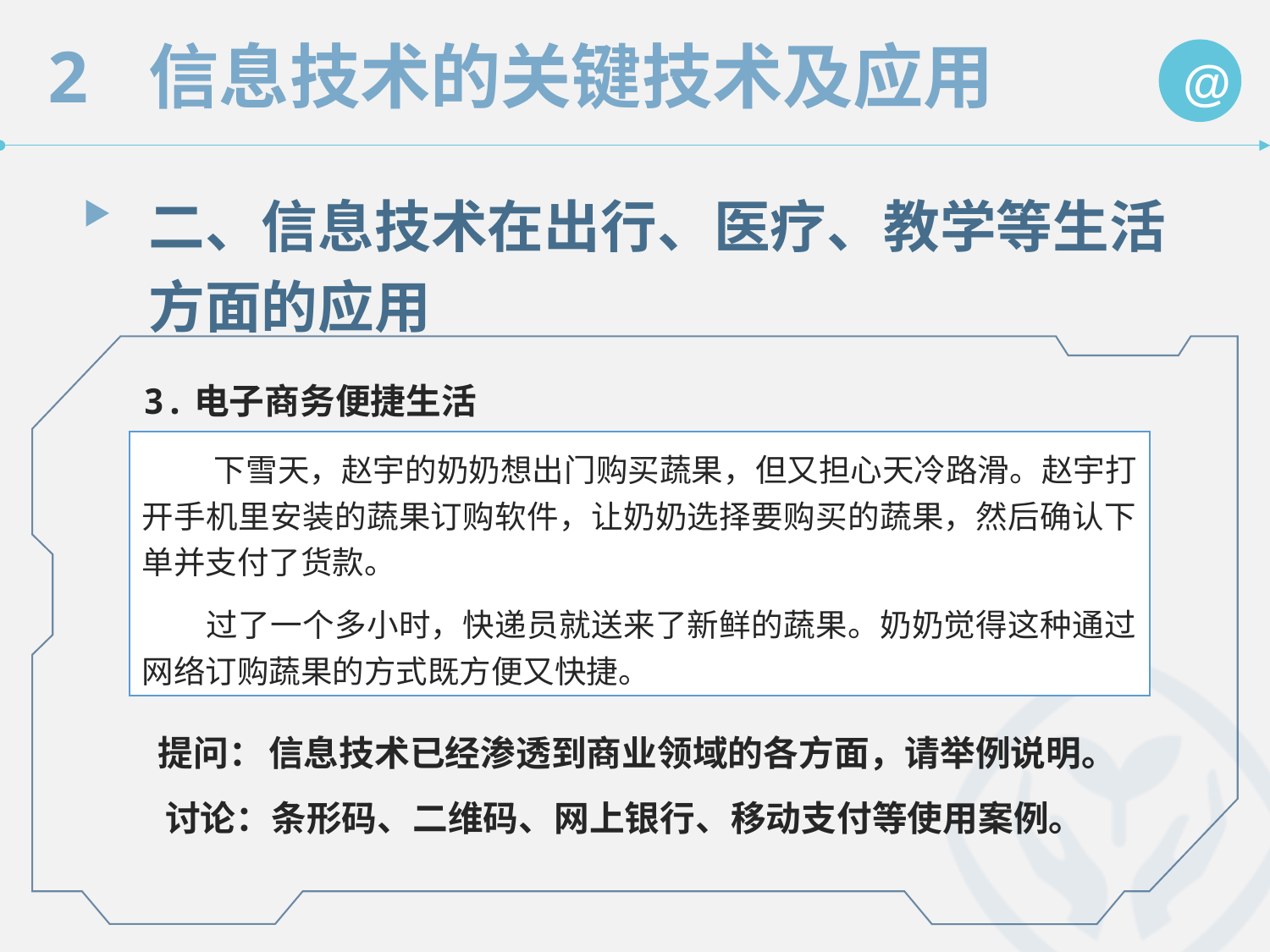

二、信息技术在出行、医疗、教学等生活方面的应用

3.电子商务便捷生活
        下雪天，赵宇的奶奶想出门购买蔬果，但又担心天冷路滑。赵宇打开手机里安装的蔬果订购软件，让奶奶选择要购买的蔬果，然后确认下单并支付了货款。
　　过了一个多小时，快递员就送来了新鲜的蔬果。奶奶觉得这种通过网络订购蔬果的方式既方便又快捷。
提问：
信息技术已经渗透到商业领域的各方面，请举例说明。
　　讨论：条形码、二维码、网上银行、移动支付等使用案例。